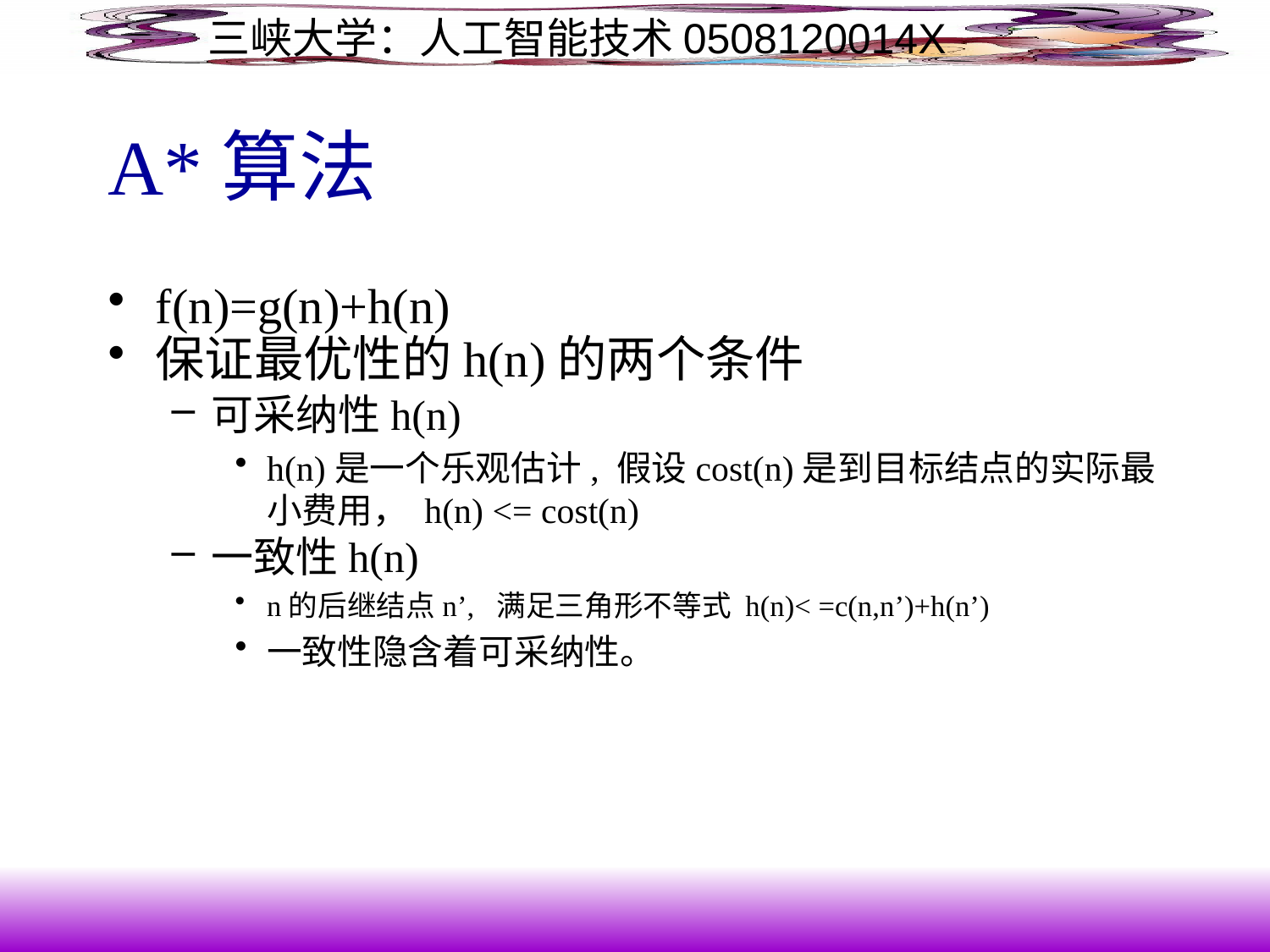

# A*算法
f(n)=g(n)+h(n)
保证最优性的h(n)的两个条件
可采纳性h(n)
h(n)是一个乐观估计, 假设cost(n)是到目标结点的实际最小费用， h(n) <= cost(n)
一致性h(n)
n的后继结点n’,  满足三角形不等式 h(n)< =c(n,n’)+h(n’)
一致性隐含着可采纳性。